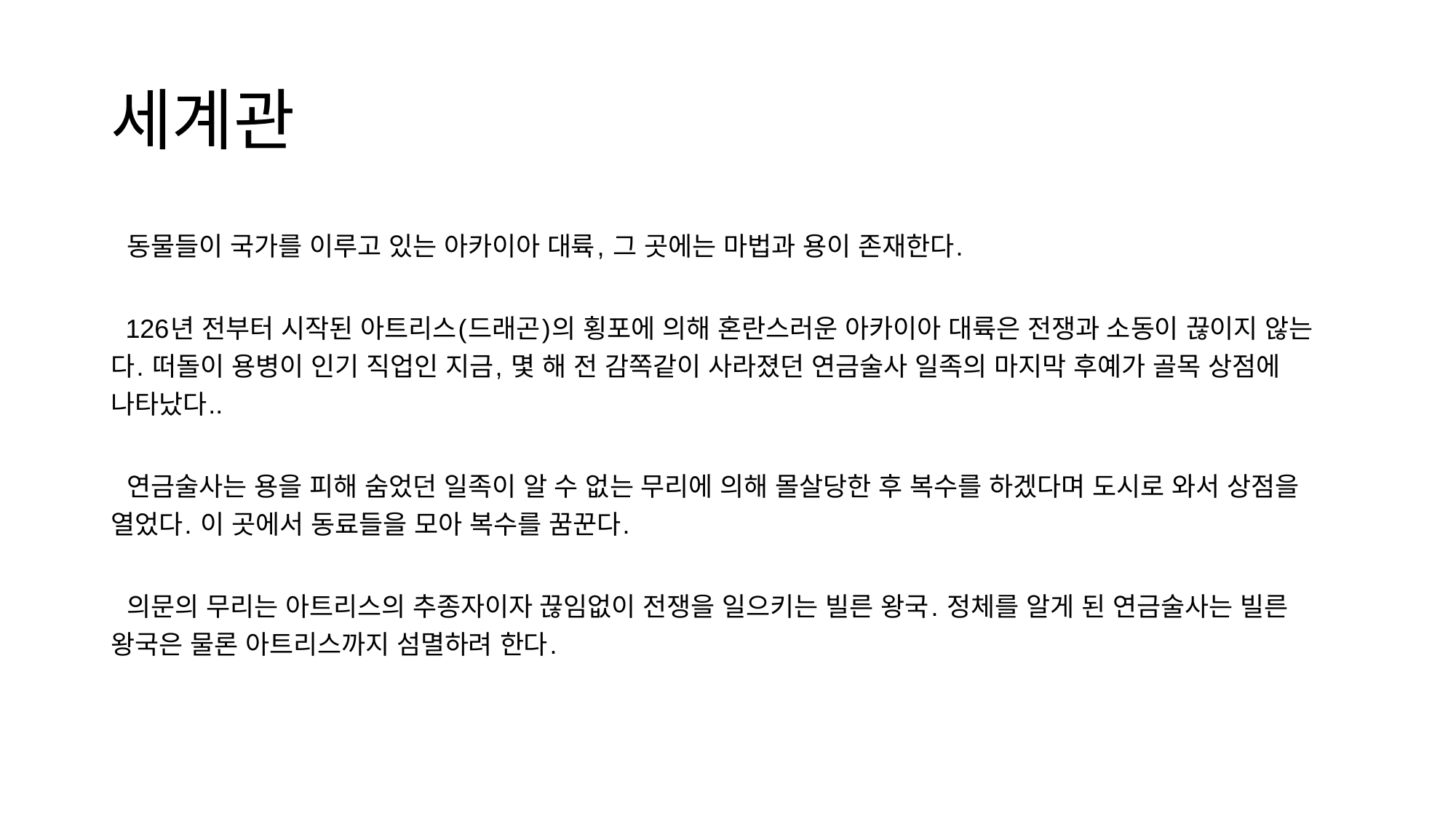

# 세계관
  동물들이 국가를 이루고 있는 아카이아 대륙, 그 곳에는 마법과 용이 존재한다.

  126년 전부터 시작된 아트리스(드래곤)의 횡포에 의해 혼란스러운 아카이아 대륙은 전쟁과 소동이 끊이지 않는다. 떠돌이 용병이 인기 직업인 지금, 몇 해 전 감쪽같이 사라졌던 연금술사 일족의 마지막 후예가 골목 상점에 나타났다..

  연금술사는 용을 피해 숨었던 일족이 알 수 없는 무리에 의해 몰살당한 후 복수를 하겠다며 도시로 와서 상점을 열었다. 이 곳에서 동료들을 모아 복수를 꿈꾼다.

  의문의 무리는 아트리스의 추종자이자 끊임없이 전쟁을 일으키는 빌른 왕국. 정체를 알게 된 연금술사는 빌른 왕국은 물론 아트리스까지 섬멸하려 한다.